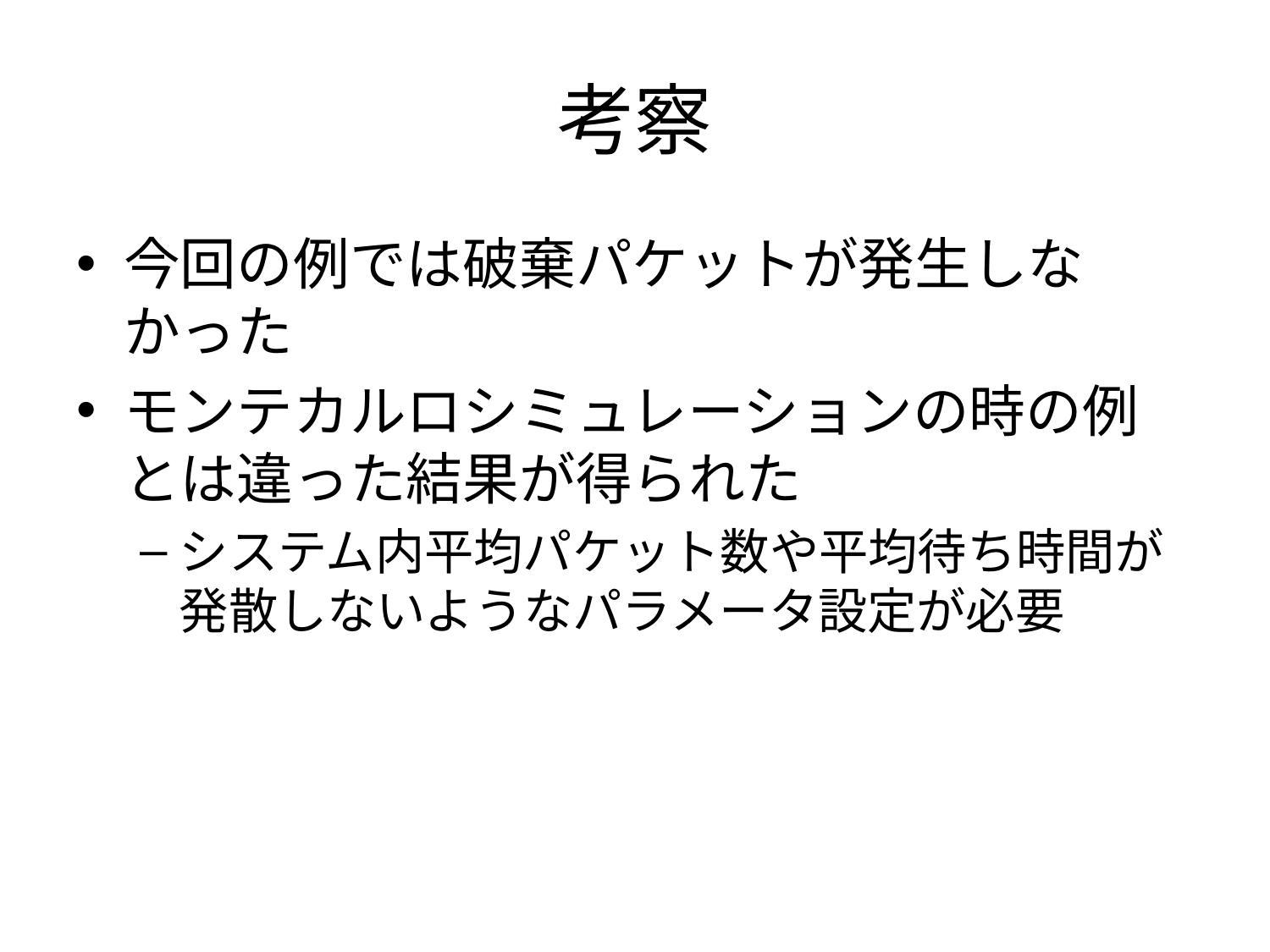

# 考察
今回の例では破棄パケットが発生しなかった
モンテカルロシミュレーションの時の例とは違った結果が得られた
システム内平均パケット数や平均待ち時間が発散しないようなパラメータ設定が必要